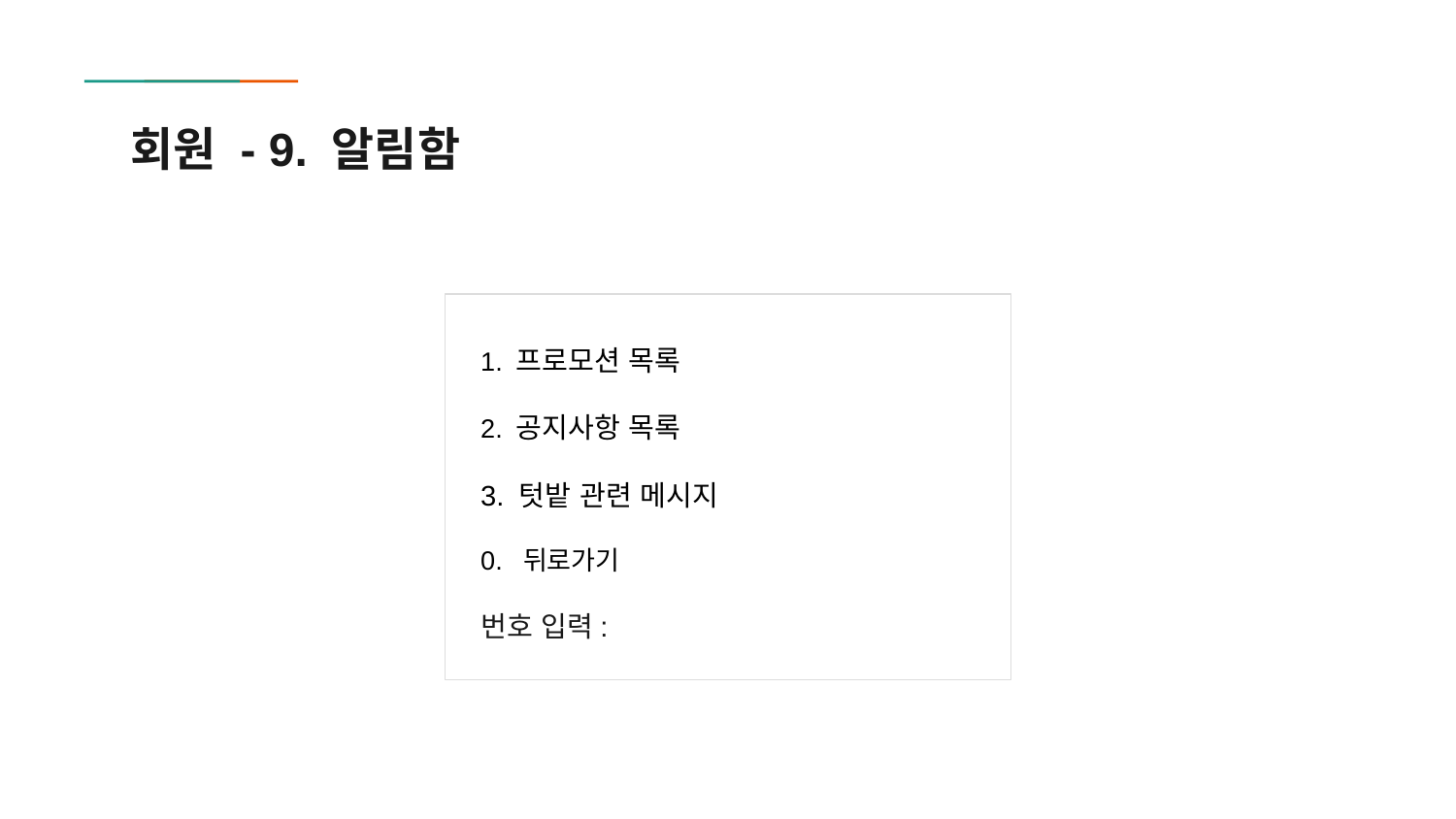

# 회원 - 9. 알림함

1. 프로모션 목록
2. 공지사항 목록
3. 텃밭 관련 메시지
0.  뒤로가기
번호 입력: